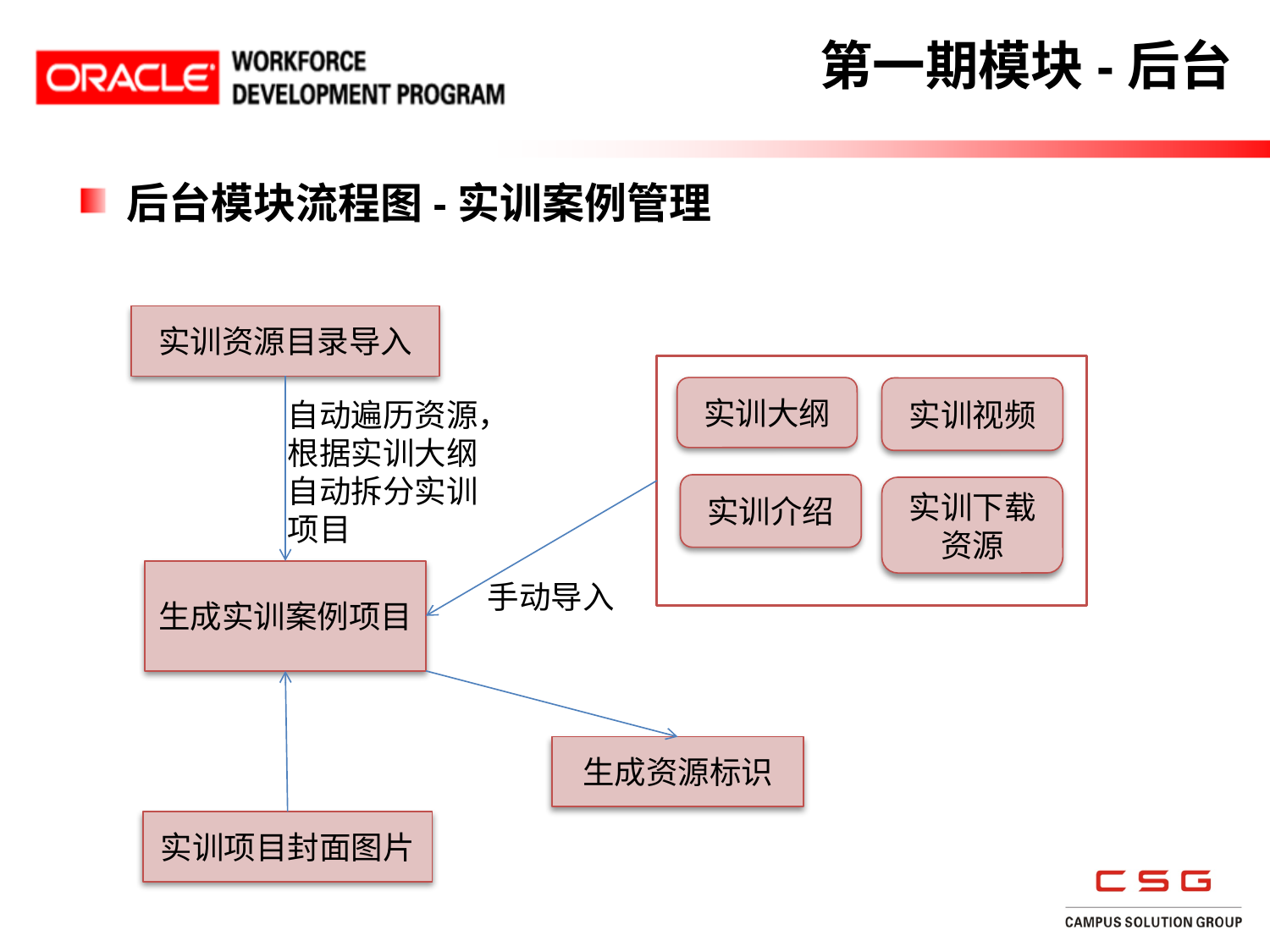

# 第一期模块-后台
后台模块流程图-实训案例管理

实训资源目录导入

实训大纲
实训视频
实训介绍
实训下载资源
自动遍历资源，根据实训大纲自动拆分实训项目
生成实训案例项目
手动导入
生成资源标识
实训项目封面图片